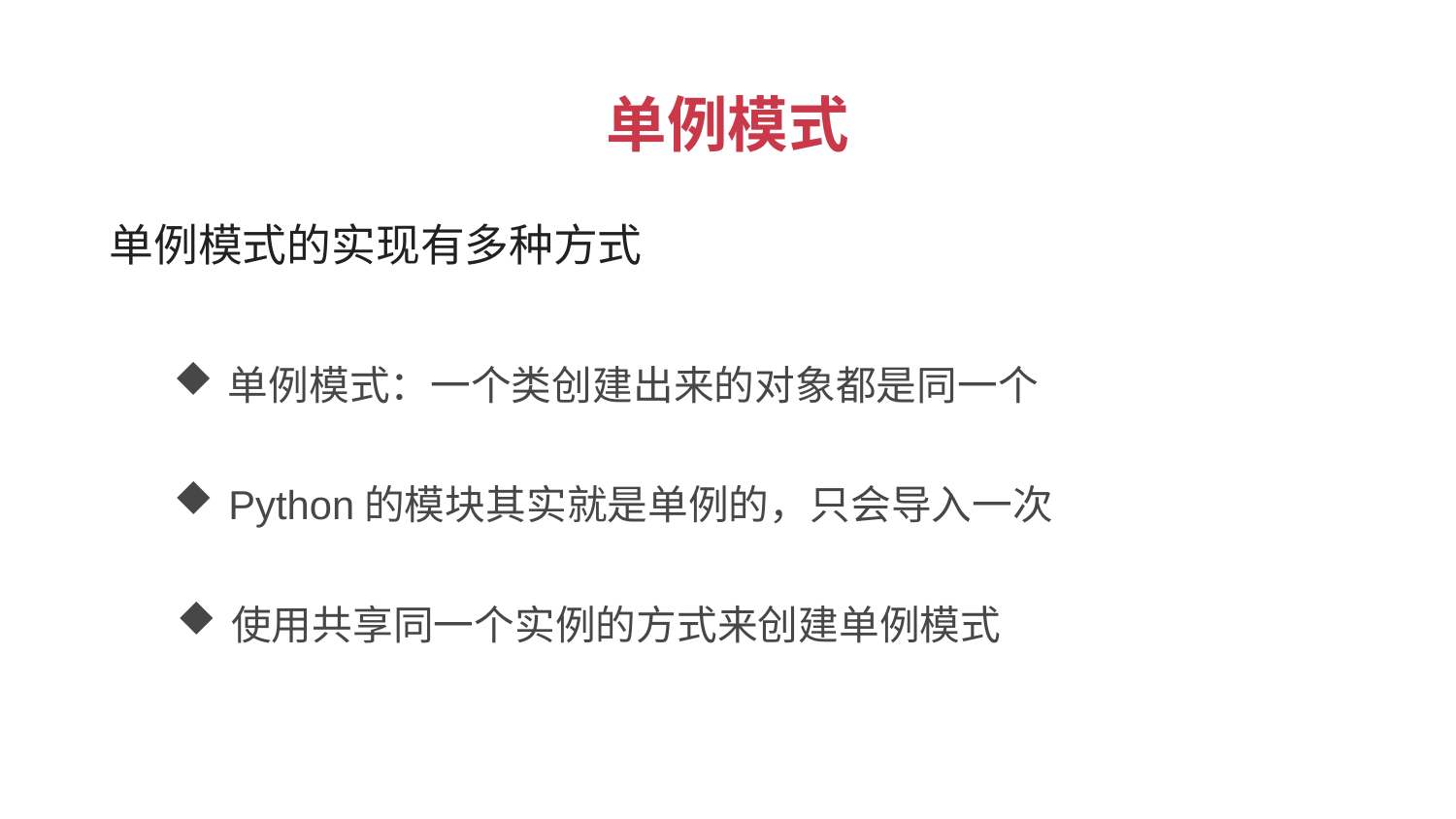

单例模式
 单例模式的实现有多种方式
单例模式：一个类创建出来的对象都是同一个
Python的模块其实就是单例的，只会导入一次
使用共享同一个实例的方式来创建单例模式